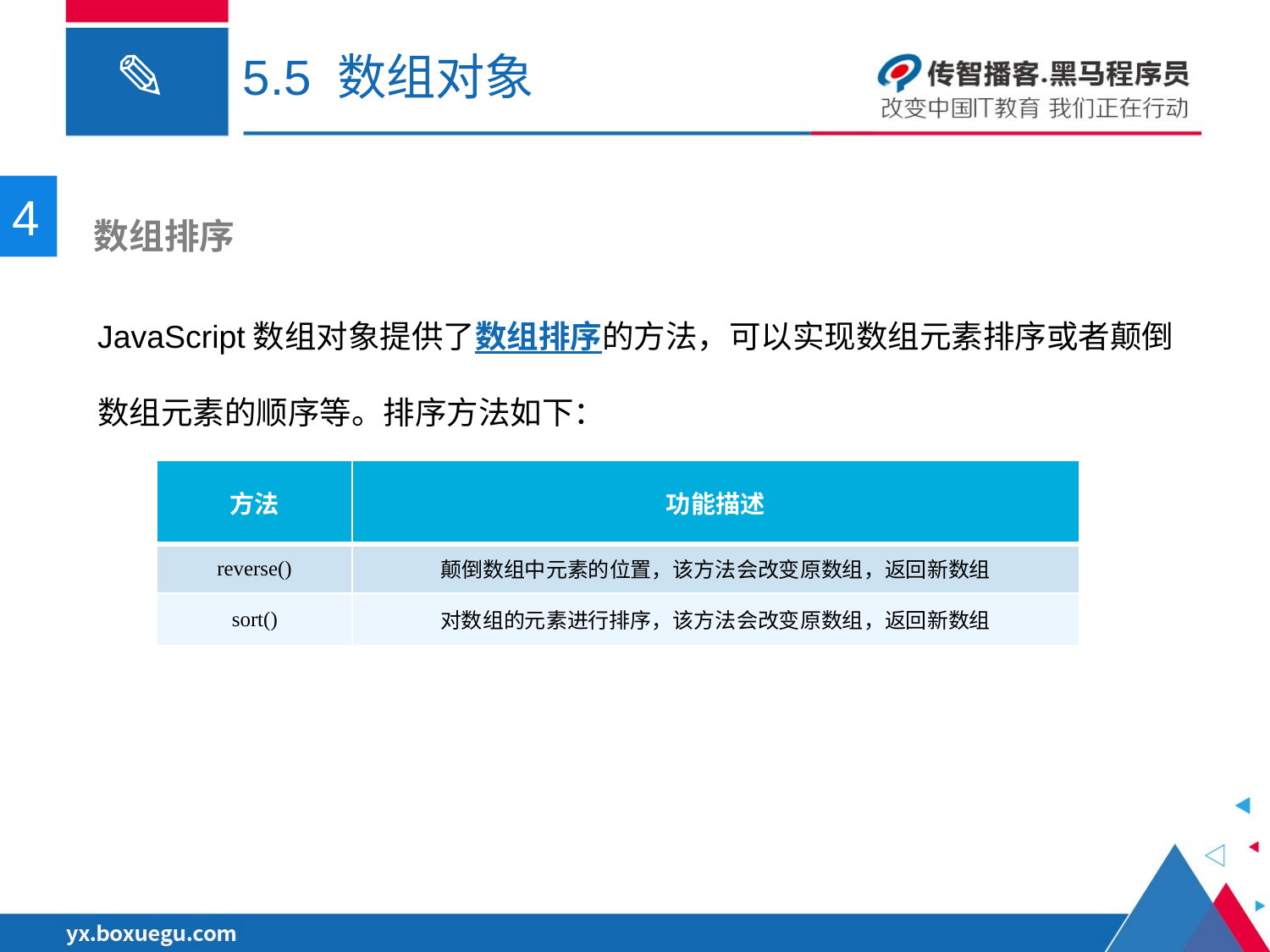

# 5.5 数组对象

4
  数组排序
JavaScript数组对象提供了数组排序的方法，可以实现数组元素排序或者颠倒数组元素的顺序等。排序方法如下：
| 方法 | 功能描述 |
| --- | --- |
| reverse() | 颠倒数组中元素的位置，该方法会改变原数组，返回新数组 |
| sort() | 对数组的元素进行排序，该方法会改变原数组，返回新数组 |